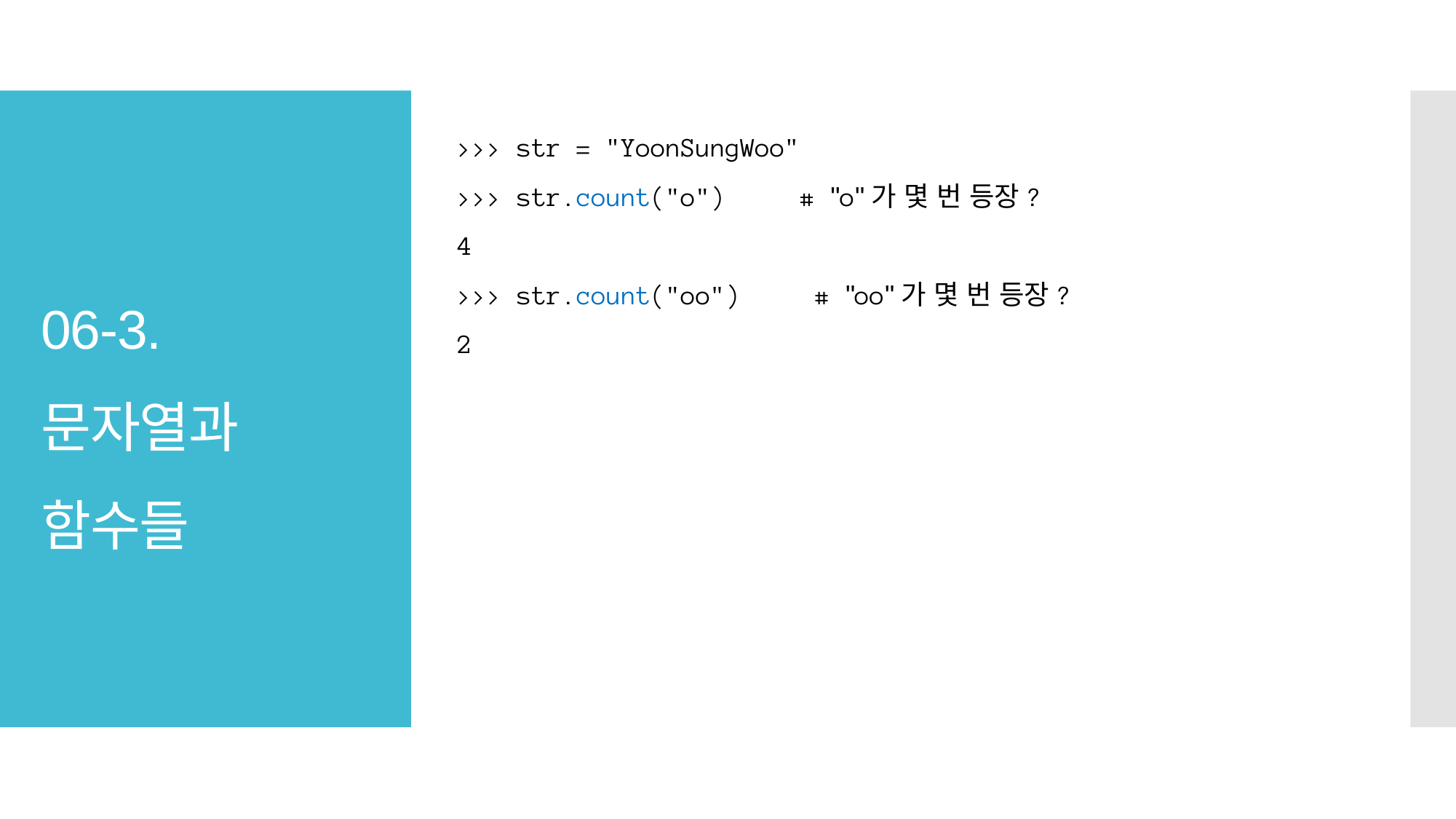

>>> str = "YoonSungWoo"
>>> str.count("o")     # "o"가 몇 번 등장?
4
>>> str.count("oo")     # "oo"가 몇 번 등장?
2
# 06-3. 문자열과 함수들